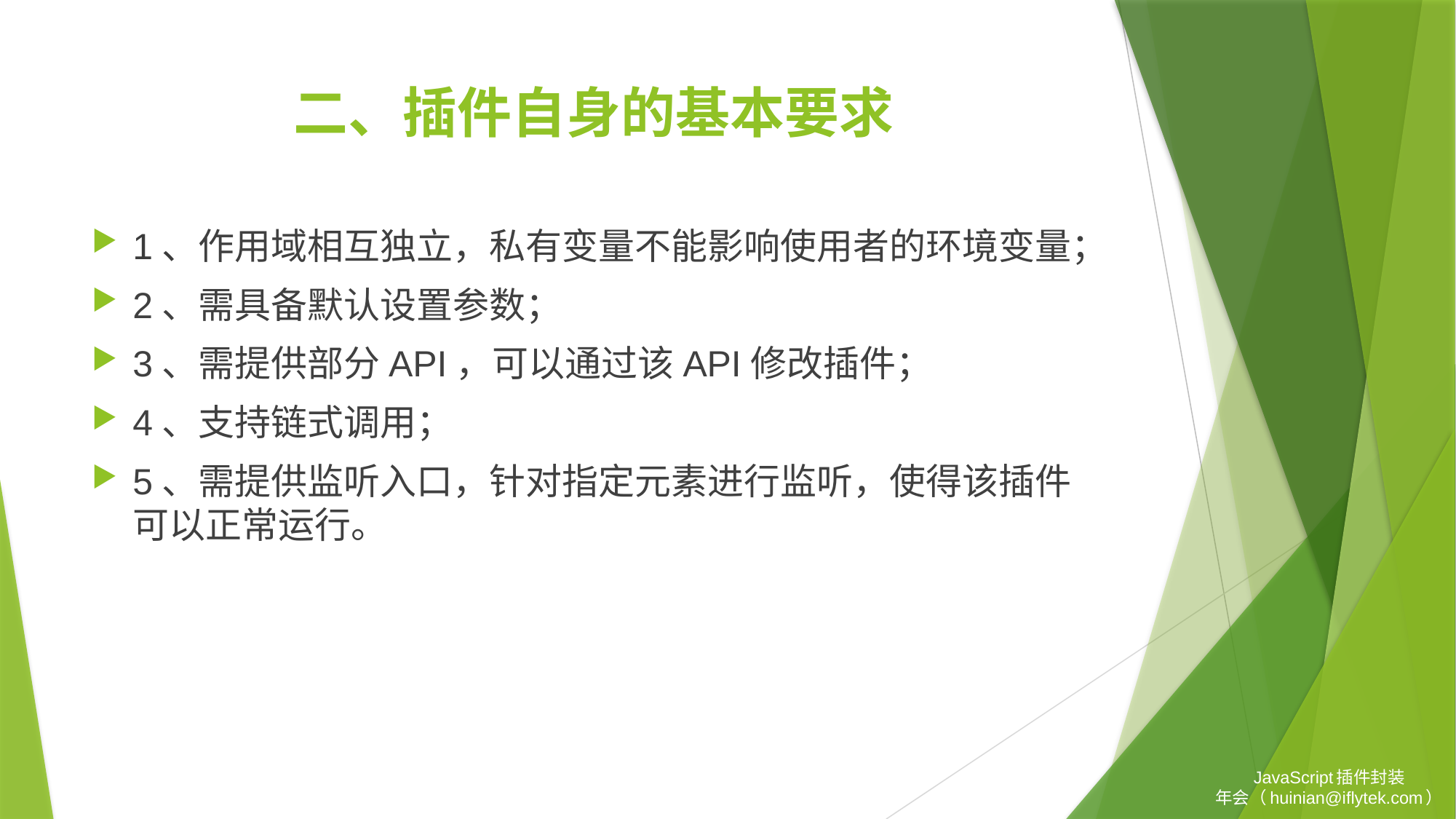

# 二、插件自身的基本要求
1、作用域相互独立，私有变量不能影响使用者的环境变量；
2、需具备默认设置参数；
3、需提供部分API，可以通过该API修改插件；
4、支持链式调用；
5、需提供监听入口，针对指定元素进行监听，使得该插件可以正常运行。
JavaScript插件封装
年会（huinian@iflytek.com）